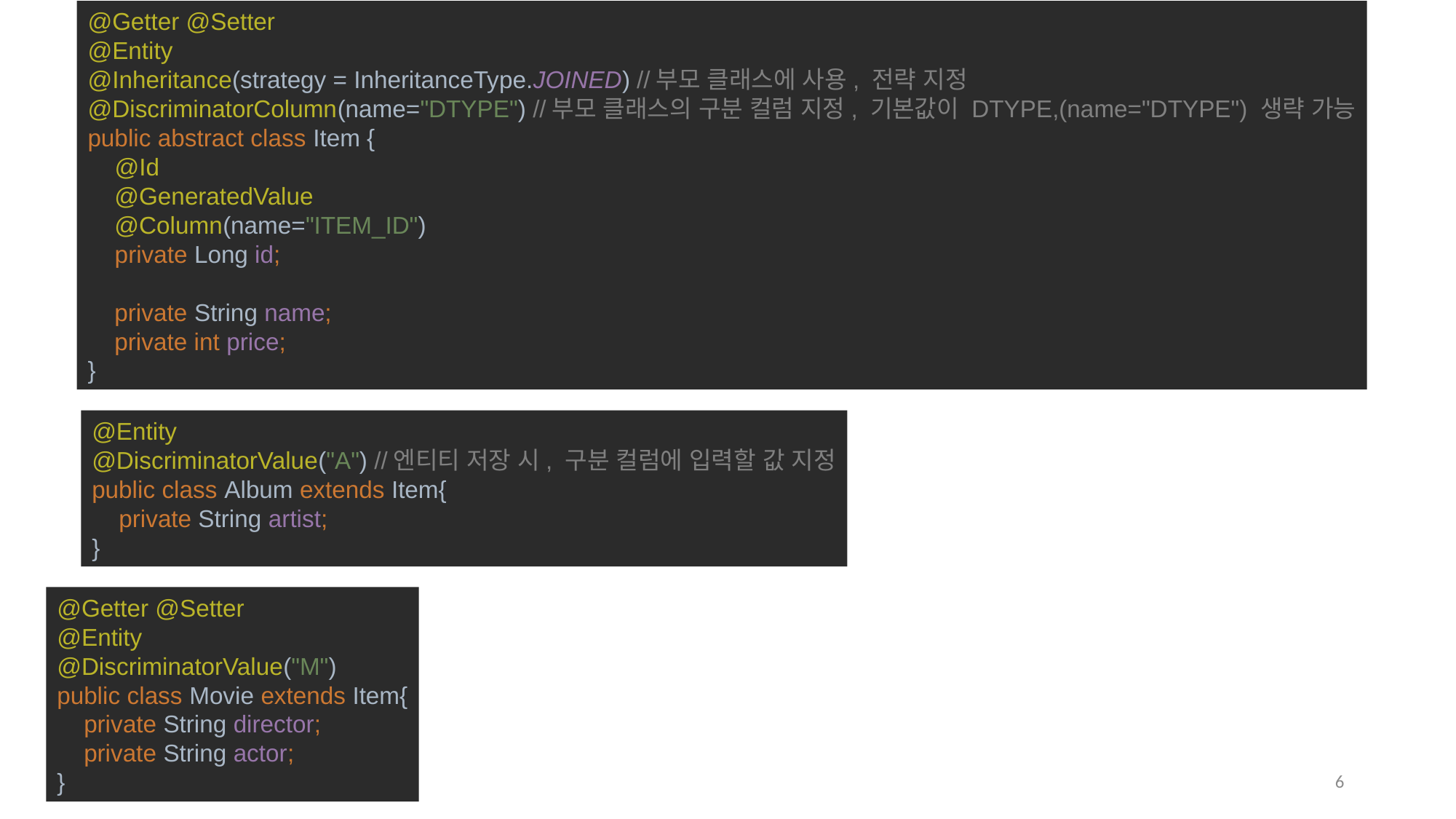

@Getter @Setter
@Entity
@Inheritance(strategy = InheritanceType.JOINED) //부모 클래스에 사용, 전략 지정
@DiscriminatorColumn(name="DTYPE") //부모 클래스의 구분 컬럼 지정, 기본값이 DTYPE,(name="DTYPE") 생략 가능
public abstract class Item {
    @Id
    @GeneratedValue
    @Column(name="ITEM_ID")
    private Long id;
    private String name;
    private int price;
}
@Entity
@DiscriminatorValue("A") //엔티티 저장 시, 구분 컬럼에 입력할 값 지정
public class Album extends Item{
    private String artist;
}
@Getter @Setter
@Entity
@DiscriminatorValue("M")
public class Movie extends Item{
    private String director;
    private String actor;
}
6